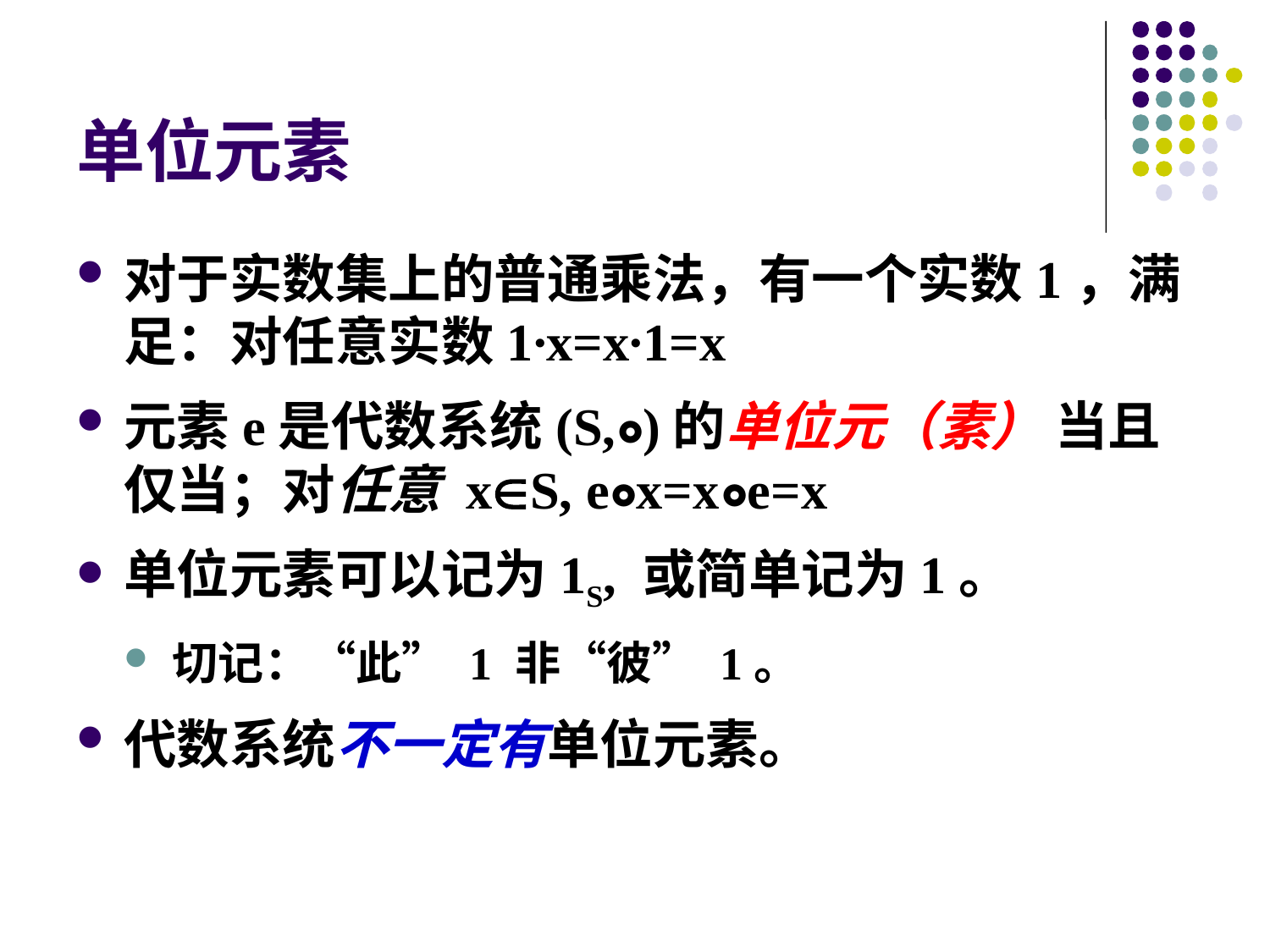

# 单位元素
对于实数集上的普通乘法，有一个实数1，满足：对任意实数1∙x=x∙1=x
元素e是代数系统(S,  ⃘)的单位元（素） 当且仅当；对任意 x∈S, e  ⃘x=x  ⃘e=x
单位元素可以记为1S, 或简单记为1。
切记：“此” 1 非“彼” 1。
代数系统不一定有单位元素。